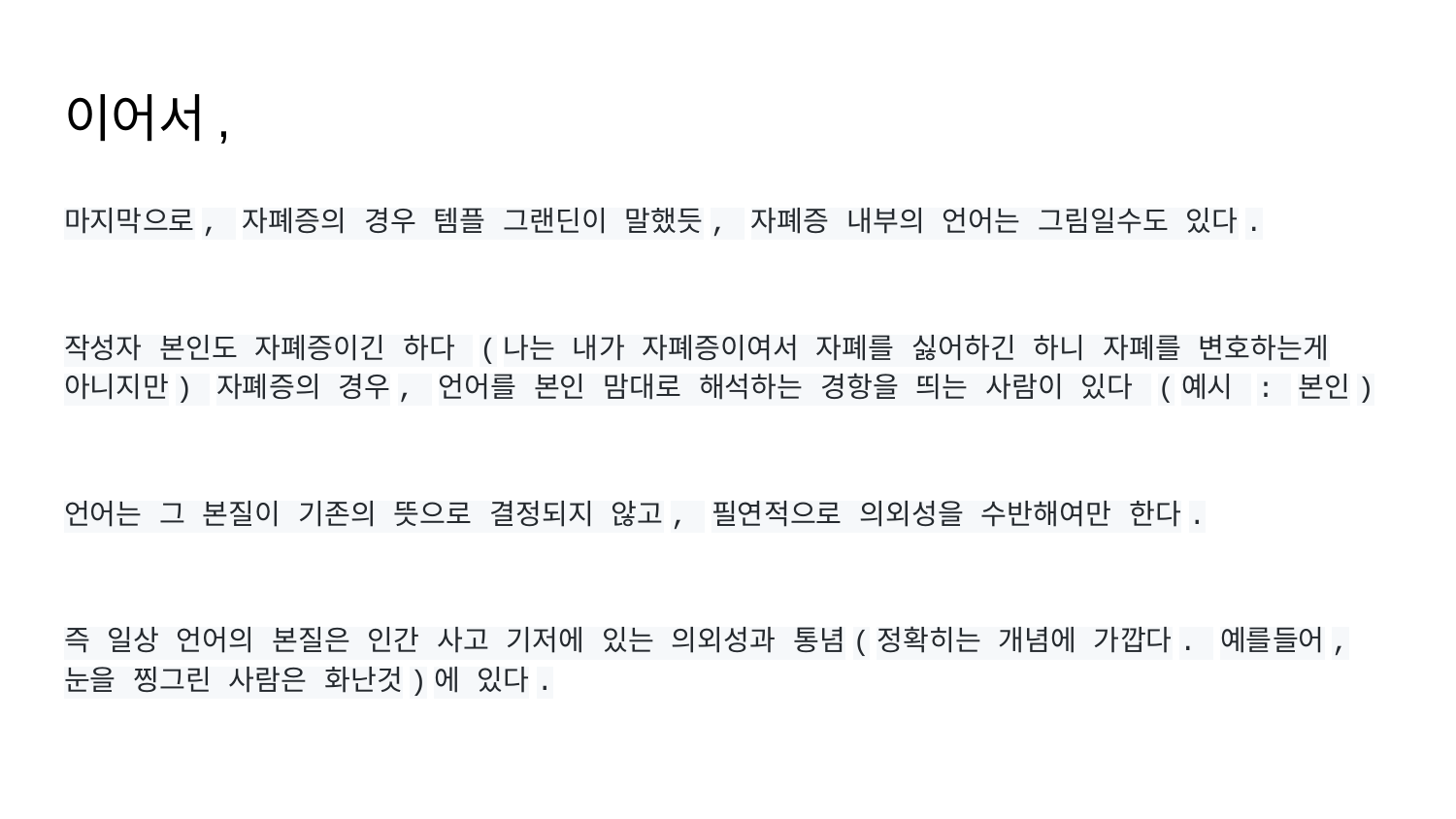

# 이어서,
마지막으로, 자폐증의 경우 템플 그랜딘이 말했듯, 자폐증 내부의 언어는 그림일수도 있다.

작성자 본인도 자폐증이긴 하다 (나는 내가 자폐증이여서 자폐를 싫어하긴 하니 자폐를 변호하는게 아니지만) 자폐증의 경우, 언어를 본인 맘대로 해석하는 경항을 띄는 사람이 있다 (예시 : 본인)

언어는 그 본질이 기존의 뜻으로 결정되지 않고, 필연적으로 의외성을 수반해여만 한다.

즉 일상 언어의 본질은 인간 사고 기저에 있는 의외성과 통념(정확히는 개념에 가깝다. 예를들어, 눈을 찡그린 사람은 화난것)에 있다.